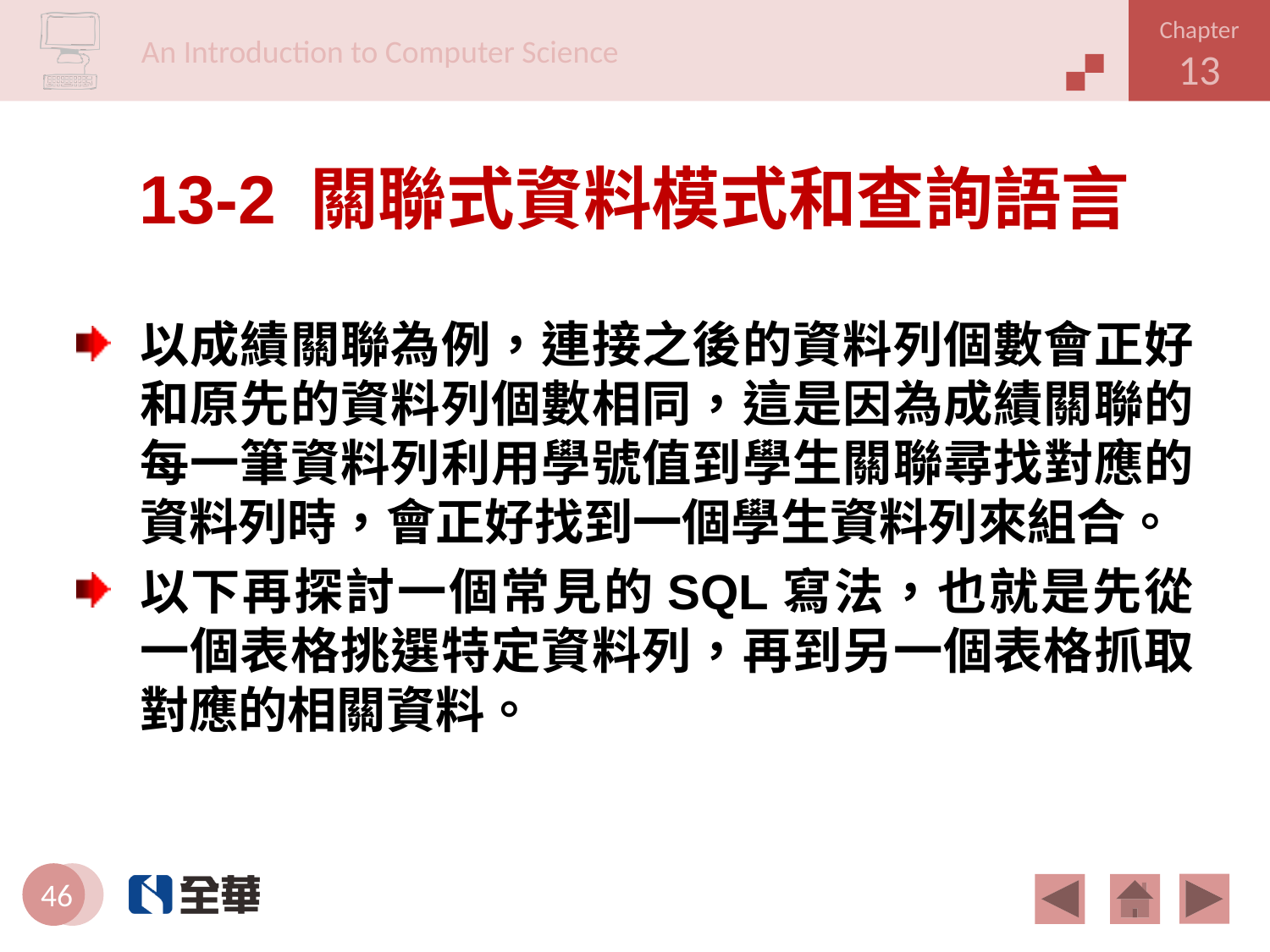

# 13-2 關聯式資料模式和查詢語言
以成績關聯為例，連接之後的資料列個數會正好和原先的資料列個數相同，這是因為成績關聯的每一筆資料列利用學號值到學生關聯尋找對應的資料列時，會正好找到一個學生資料列來組合。
以下再探討一個常見的SQL寫法，也就是先從一個表格挑選特定資料列，再到另一個表格抓取對應的相關資料。